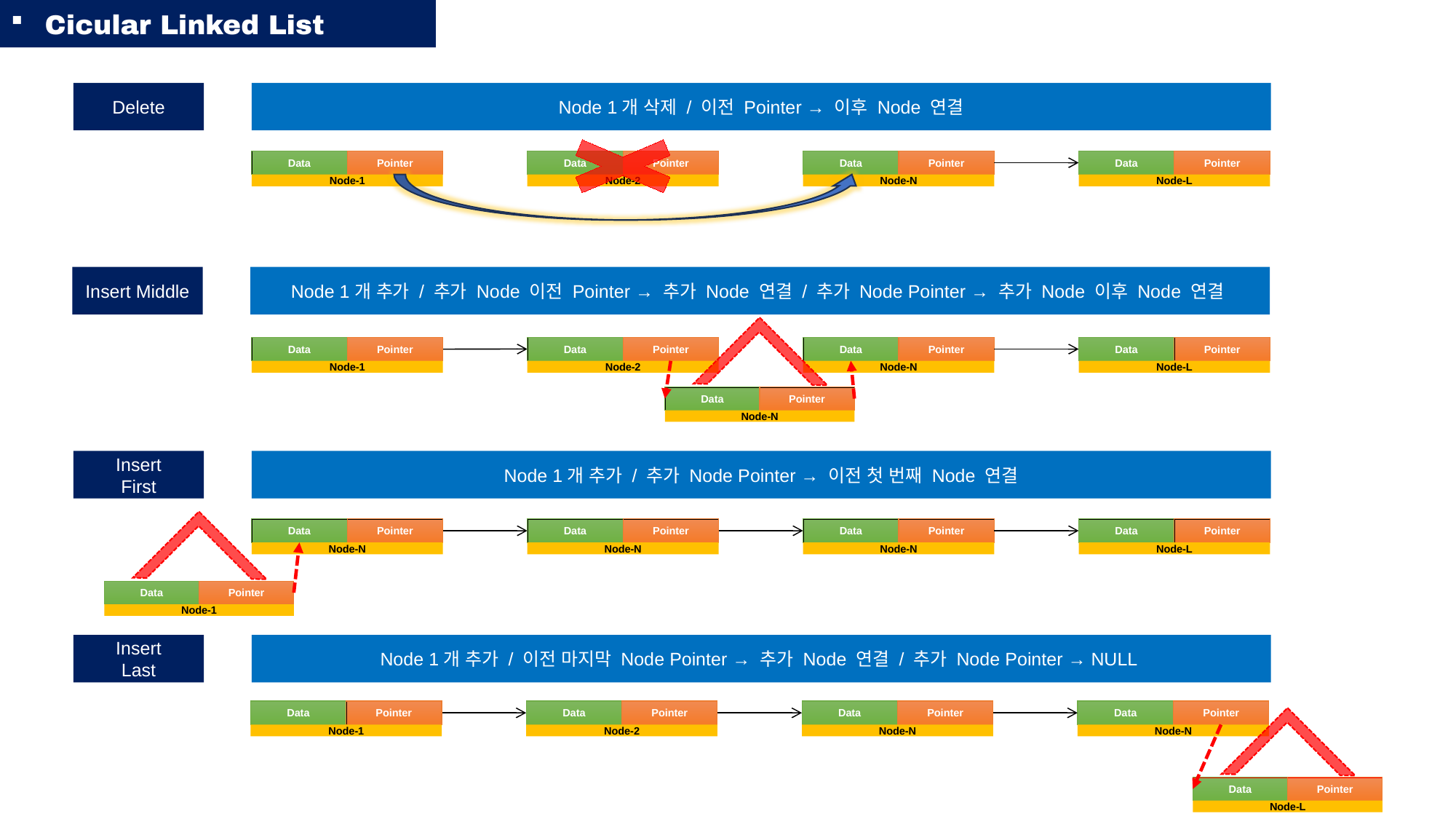

Cicular Linked List
Delete
Node 1개 삭제 / 이전 Pointer → 이후 Node 연결

Data
Pointer
Data
Pointer
Data
Pointer
Data
Pointer
Node-1
Node-2
Node-N
Node-L

Insert Middle
Node 1개 추가 / 추가 Node 이전 Pointer → 추가 Node 연결 / 추가 Node Pointer → 추가 Node 이후 Node 연결
Data
Pointer
Data
Pointer
Data
Pointer
Data
Pointer
Node-1
Node-2
Node-N
Node-L

Data
Pointer
Node-N
Insert
First
Node 1개 추가 / 추가 Node Pointer → 이전 첫 번째 Node 연결
Data
Pointer
Data
Pointer
Data
Pointer
Data
Pointer
Node-N
Node-N
Node-N
Node-L

Data
Pointer
Node-1
Insert
Last
Node 1개 추가 / 이전 마지막 Node Pointer → 추가 Node 연결 / 추가 Node Pointer → NULL
Data
Pointer
Data
Pointer
Data
Pointer
Data
Pointer
Node-1
Node-2
Node-N
Node-N

Data
Pointer
Node-L